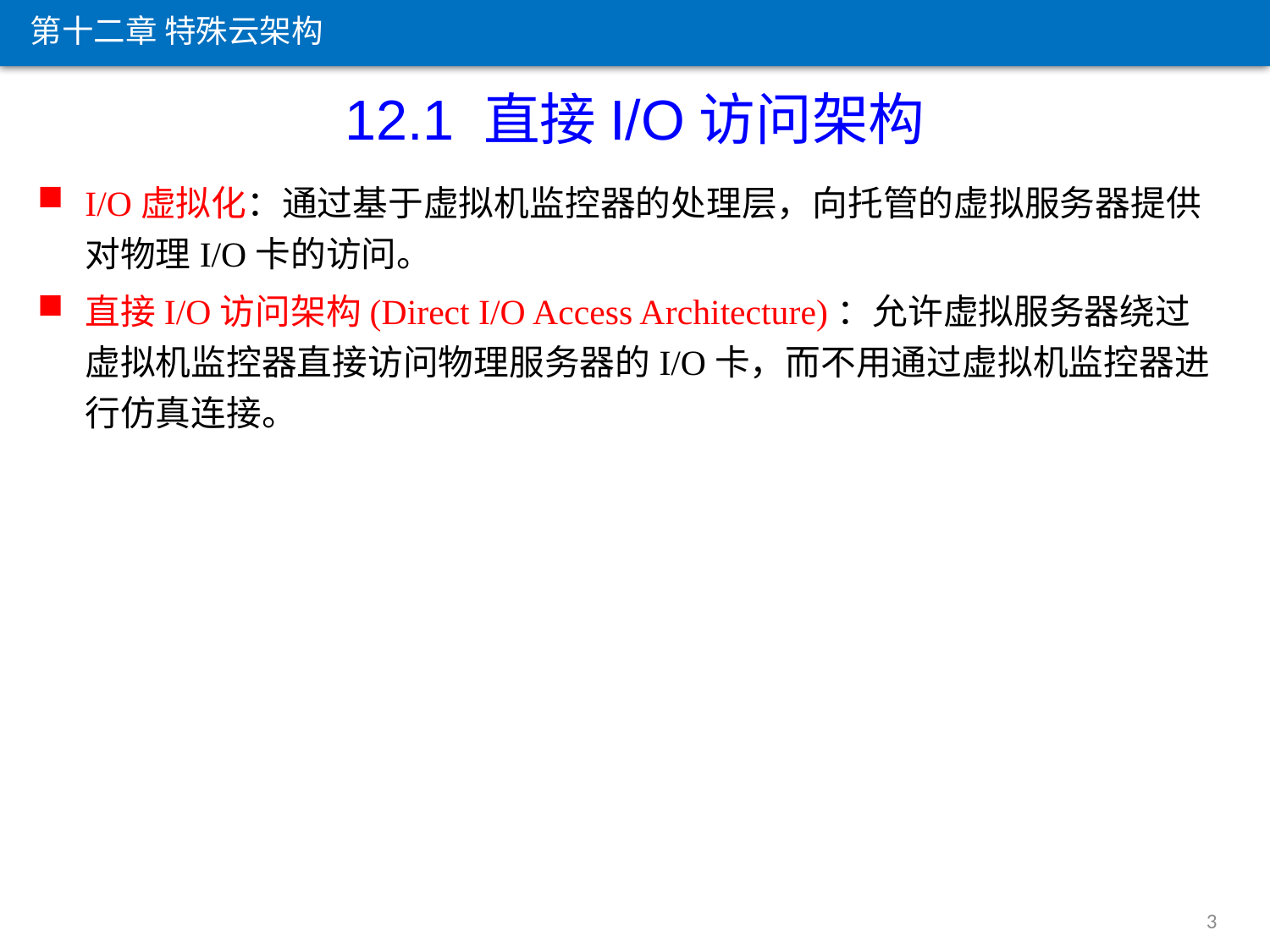

第十二章 特殊云架构
12.1 直接I/O访问架构
I/O虚拟化：通过基于虚拟机监控器的处理层，向托管的虚拟服务器提供对物理I/O卡的访问。
直接I/O访问架构(Direct I/O Access Architecture)：允许虚拟服务器绕过虚拟机监控器直接访问物理服务器的I/O卡，而不用通过虚拟机监控器进行仿真连接。
3